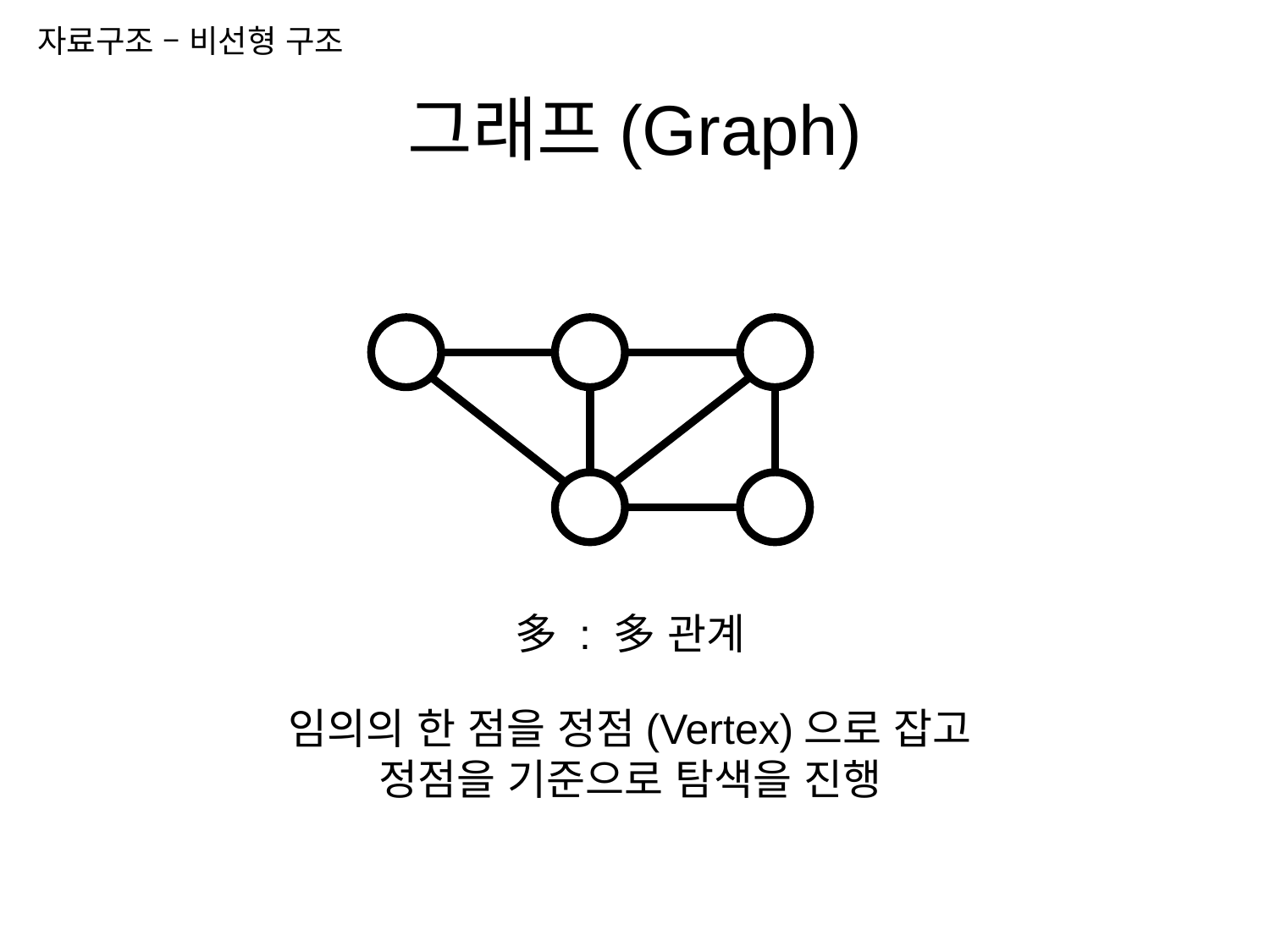

자료구조 – 비선형 구조
# 그래프(Graph)

多 : 多 관계
임의의 한 점을 정점(Vertex)으로 잡고 정점을 기준으로 탐색을 진행